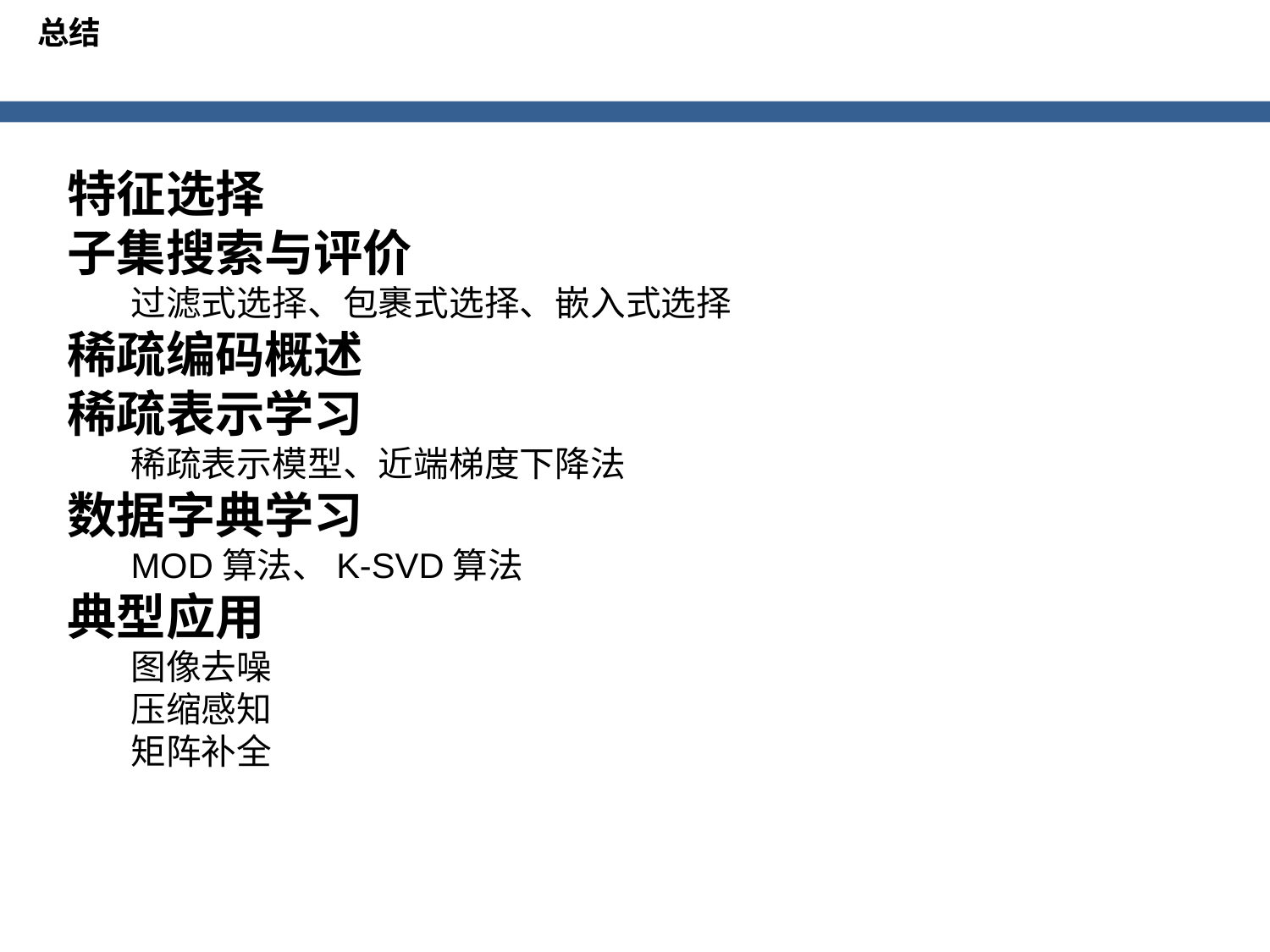

总结
特征选择
子集搜索与评价
过滤式选择、包裹式选择、嵌入式选择
稀疏编码概述
稀疏表示学习
稀疏表示模型、近端梯度下降法
数据字典学习
MOD算法、K-SVD算法
典型应用
图像去噪
压缩感知
矩阵补全